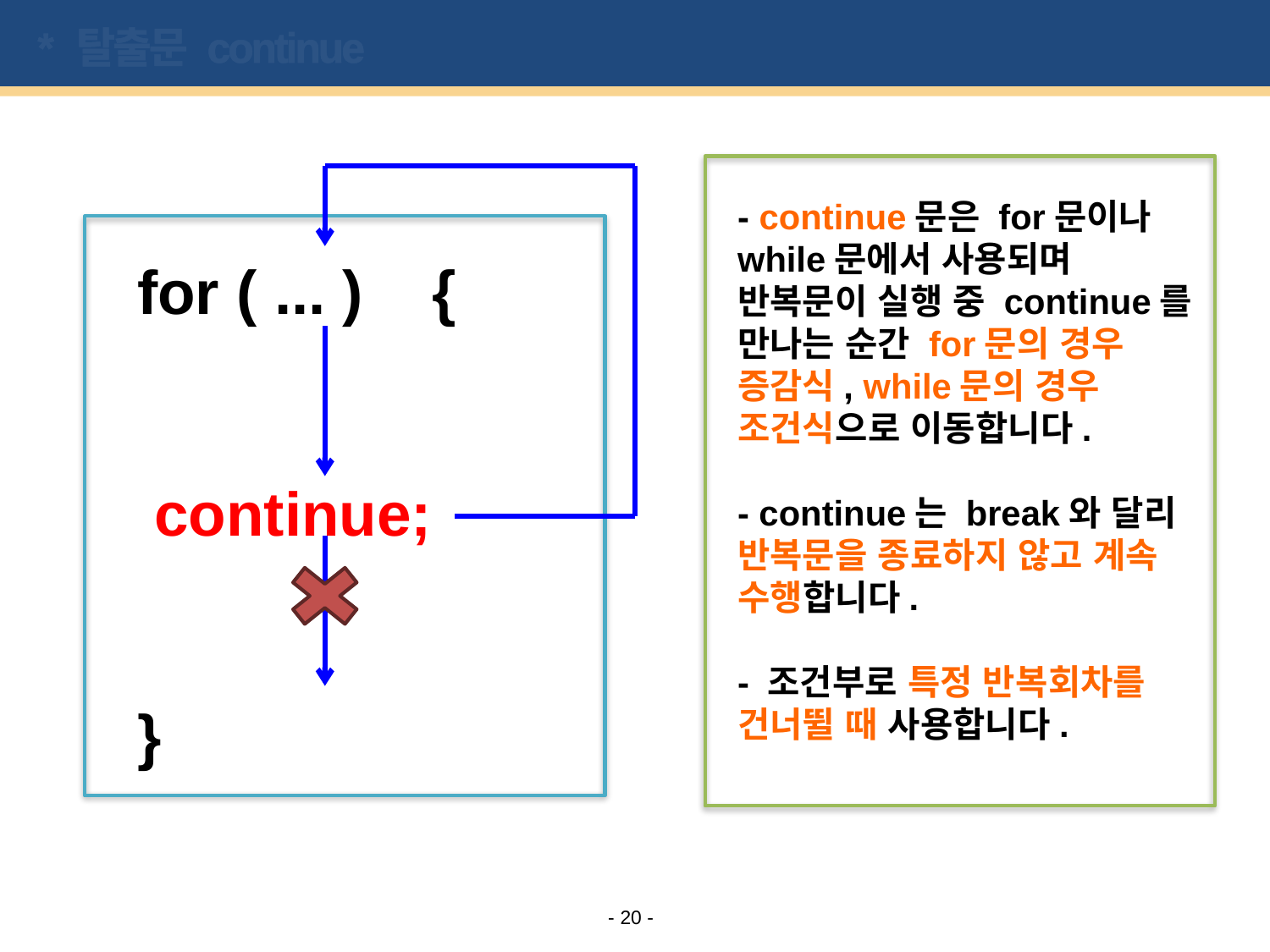

# * 탈출문 continue

- continue문은 for문이나 while문에서 사용되며 반복문이 실행 중 continue를 만나는 순간 for문의 경우 증감식, while문의 경우 조건식으로 이동합니다.

- continue는 break와 달리 반복문을 종료하지 않고 계속 수행합니다.

- 조건부로 특정 반복회차를 건너뛸 때 사용합니다.

for ( ... )    {

 continue;

}